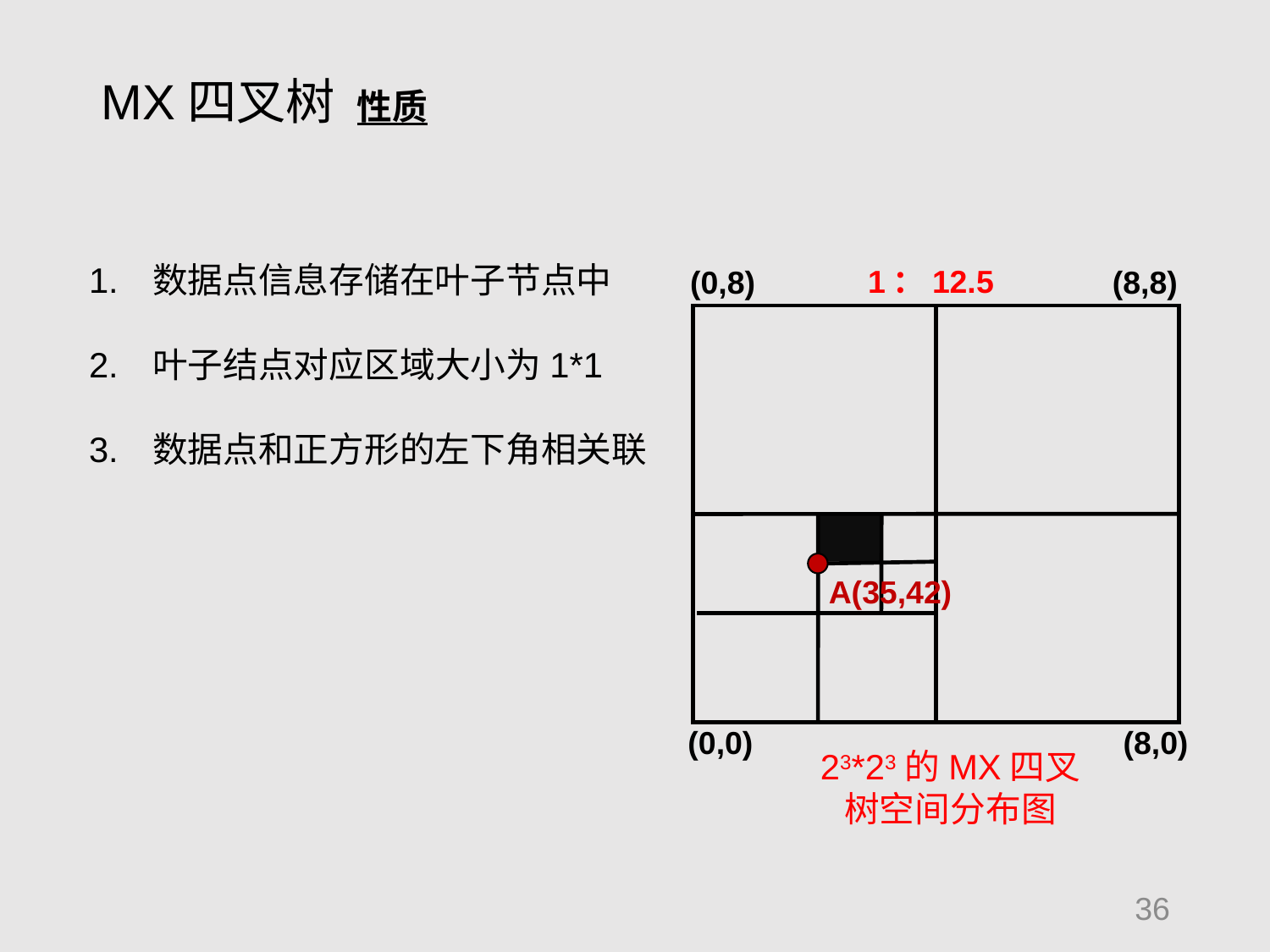

MX四叉树  性质
数据点信息存储在叶子节点中
叶子结点对应区域大小为1*1
数据点和正方形的左下角相关联
1：12.5
(0,8)
(8,8)
(0,0)
(8,0)

A(35,42)
23*23的MX四叉树空间分布图
36